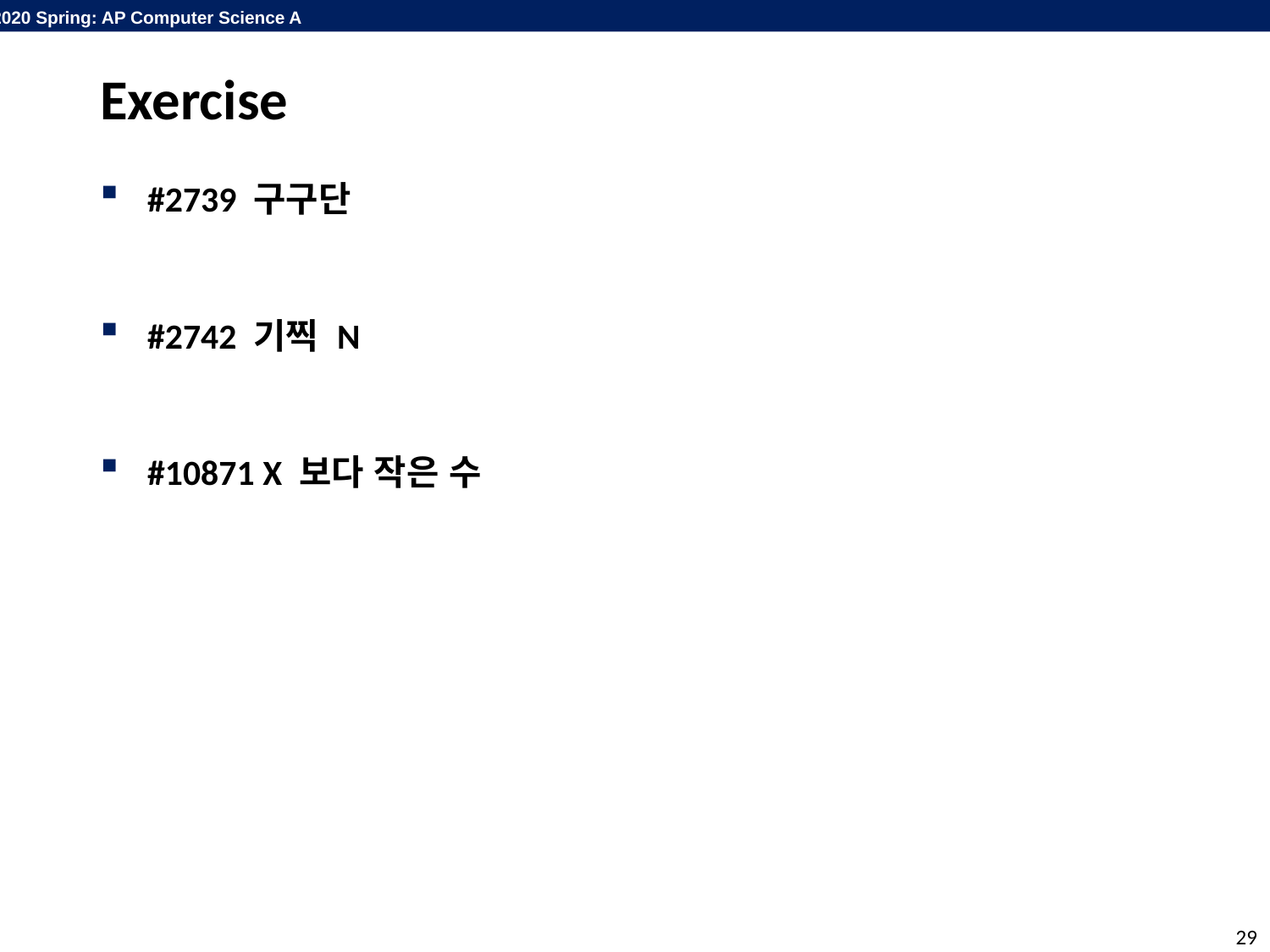

# Exercise
#2739 구구단

#2742 기찍 N

#10871 X 보다 작은 수
29